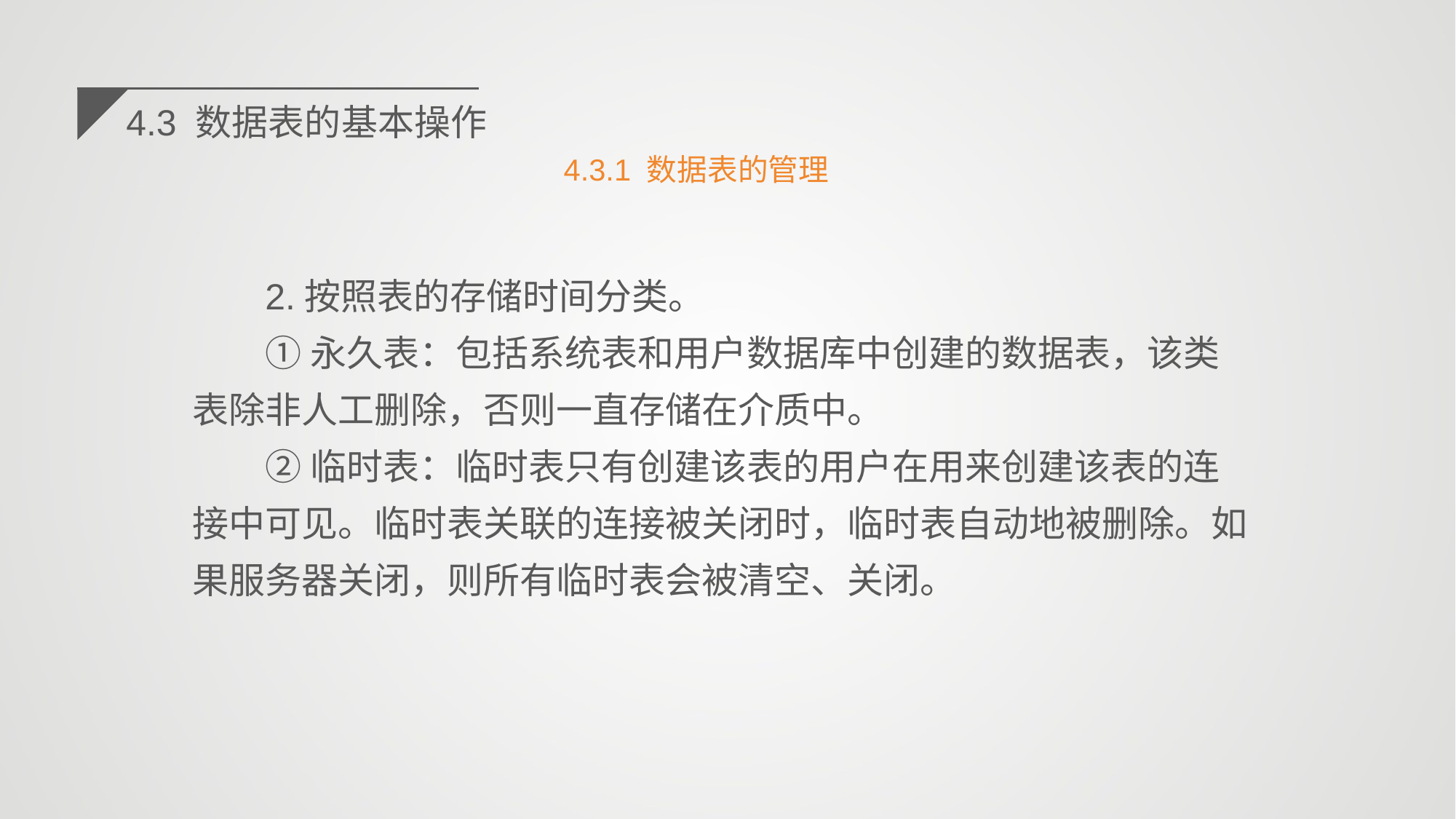

4.3 数据表的基本操作

4.3.1 数据表的管理
2.按照表的存储时间分类。
①永久表：包括系统表和用户数据库中创建的数据表，该类表除非人工删除，否则一直存储在介质中。
②临时表：临时表只有创建该表的用户在用来创建该表的连接中可见。临时表关联的连接被关闭时，临时表自动地被删除。如果服务器关闭，则所有临时表会被清空、关闭。